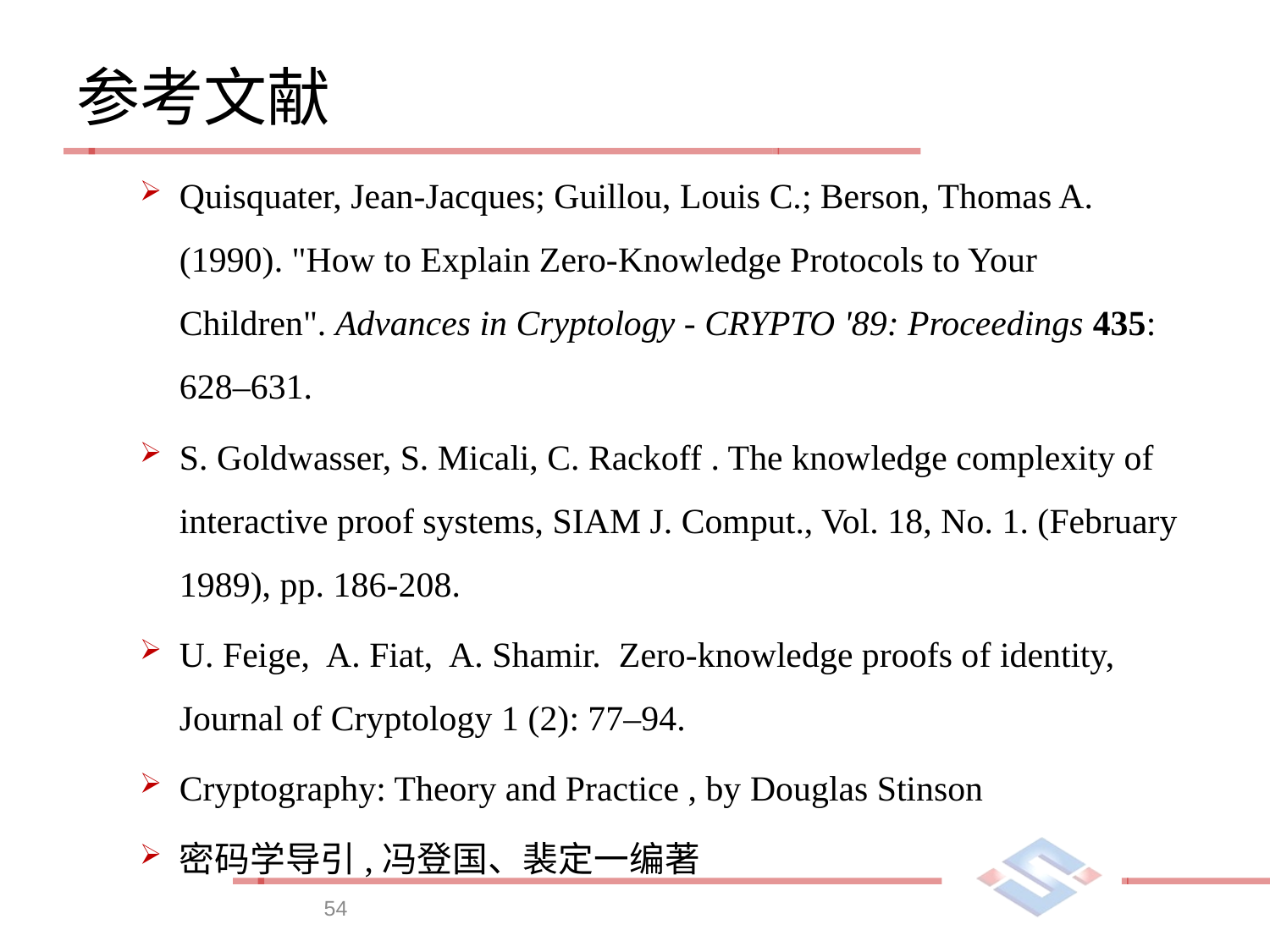

# 参考文献
Quisquater, Jean-Jacques; Guillou, Louis C.; Berson, Thomas A. (1990). "How to Explain Zero-Knowledge Protocols to Your Children". Advances in Cryptology - CRYPTO '89: Proceedings 435: 628–631.
S. Goldwasser, S. Micali, C. Rackoff . The knowledge complexity of interactive proof systems, SIAM J. Comput., Vol. 18, No. 1. (February 1989), pp. 186-208.
U. Feige,  A. Fiat,  A. Shamir.  Zero-knowledge proofs of identity, Journal of Cryptology 1 (2): 77–94.
Cryptography: Theory and Practice , by Douglas Stinson
密码学导引,冯登国、裴定一编著